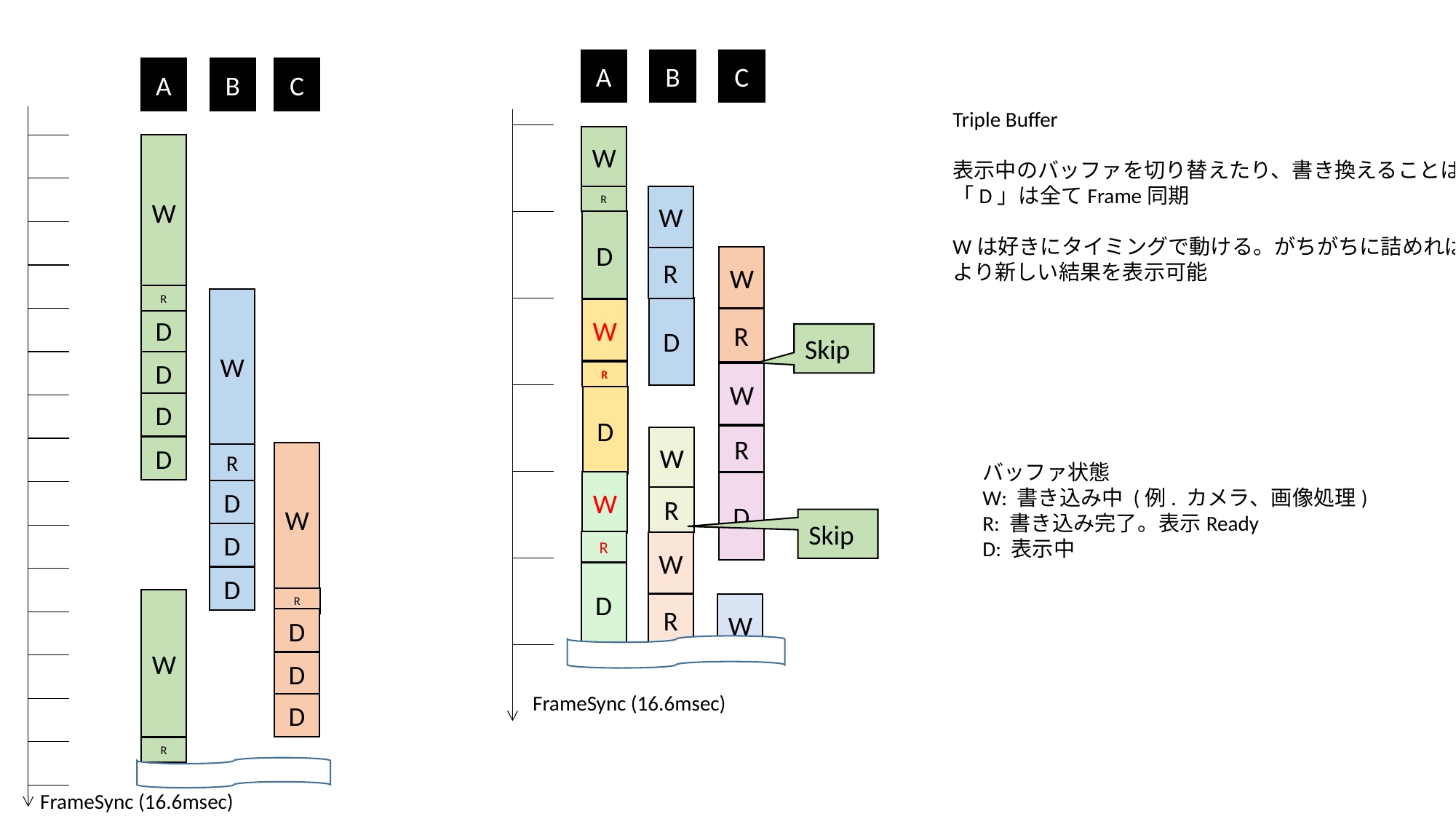

C
A
B
A
B
C
Triple Buffer

表示中のバッファを切り替えたり、書き換えることはできない
「D」は全てFrame同期

Wは好きにタイミングで動ける。がちがちに詰めれば稼働率100%
より新しい結果を表示可能
W
W
R
W
D
W
R
R
W
D
W
D
R
Skip
D
R
W
D
D
R
W
D
W
R
バッファ状態
W: 書き込み中 (例. カメラ、画像処理)
R: 書き込み完了。表示Ready
D: 表示中
W
D
D
R
Skip
D
R
W
D
D
R
W
R
W
D

D
FrameSync (16.6msec)
D
R

FrameSync (16.6msec)